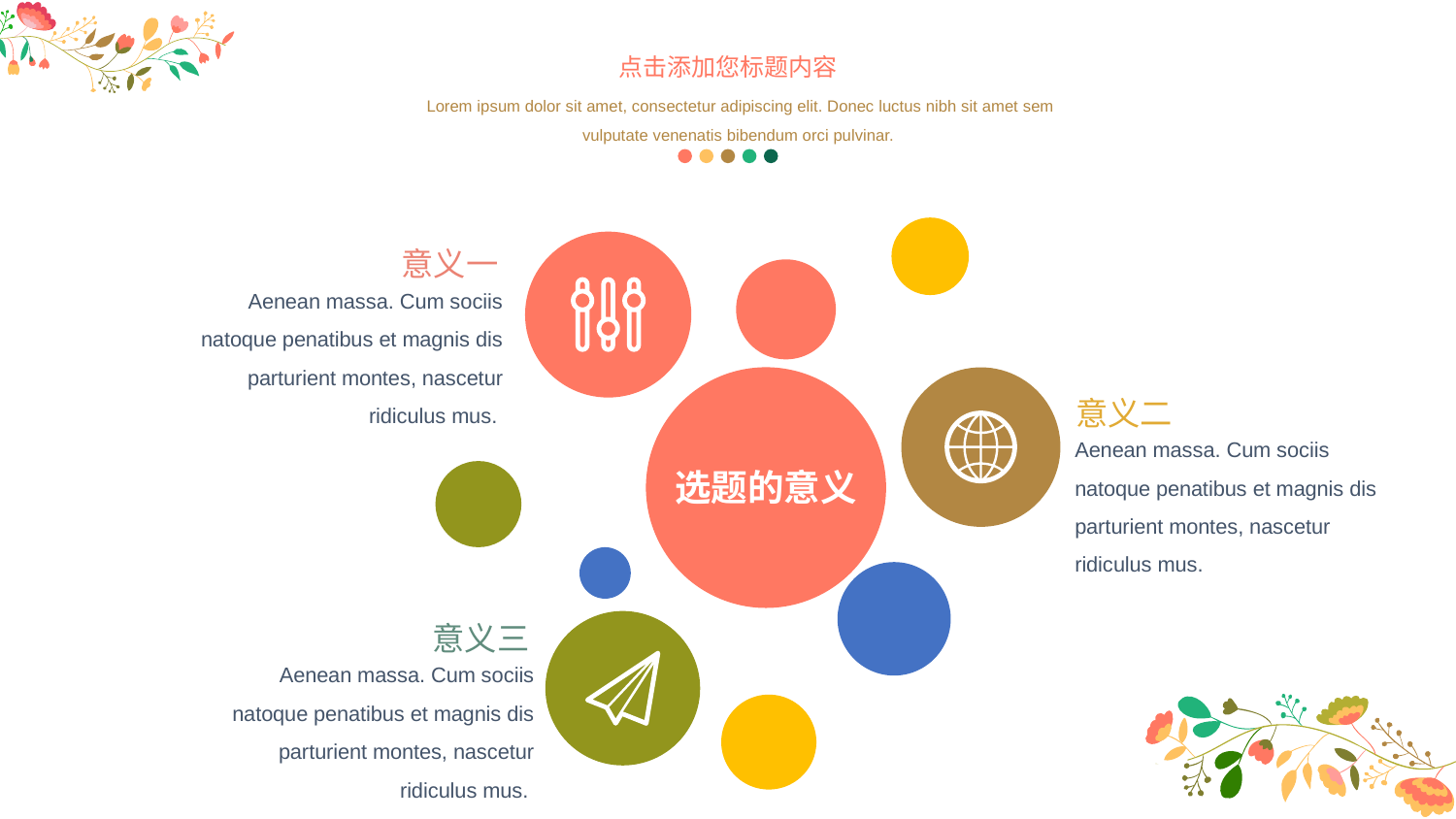

点击添加您标题内容
Lorem ipsum dolor sit amet, consectetur adipiscing elit. Donec luctus nibh sit amet sem vulputate venenatis bibendum orci pulvinar.

意义一

Aenean massa. Cum sociis natoque penatibus et magnis dis parturient montes, nascetur ridiculus mus.

意义二

Aenean massa. Cum sociis natoque penatibus et magnis dis parturient montes, nascetur ridiculus mus.
选题的意义

意义三

Aenean massa. Cum sociis natoque penatibus et magnis dis parturient montes, nascetur ridiculus mus.